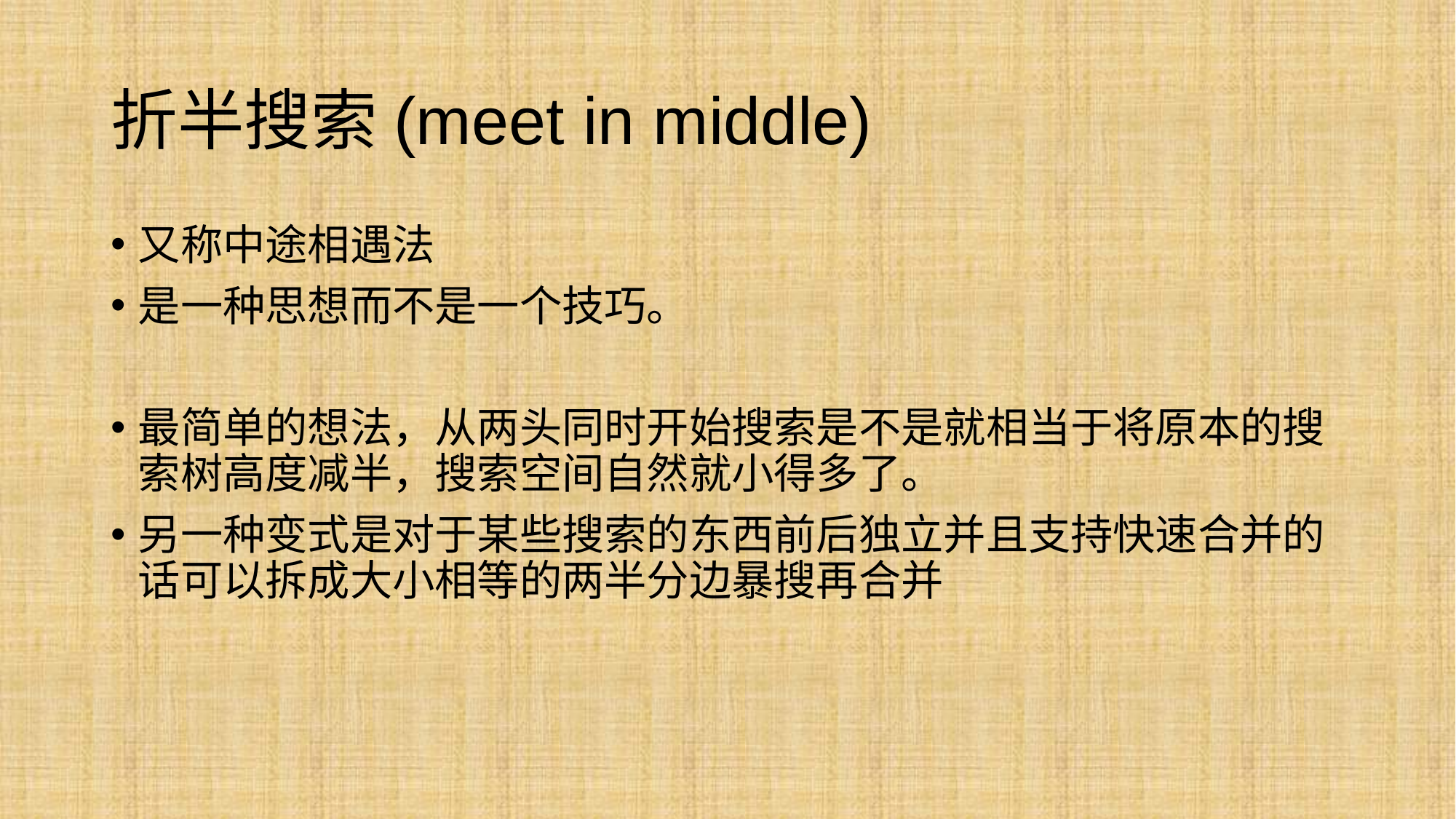

# 折半搜索(meet in middle)
又称中途相遇法
是一种思想而不是一个技巧。

最简单的想法，从两头同时开始搜索是不是就相当于将原本的搜索树高度减半，搜索空间自然就小得多了。
另一种变式是对于某些搜索的东西前后独立并且支持快速合并的话可以拆成大小相等的两半分边暴搜再合并